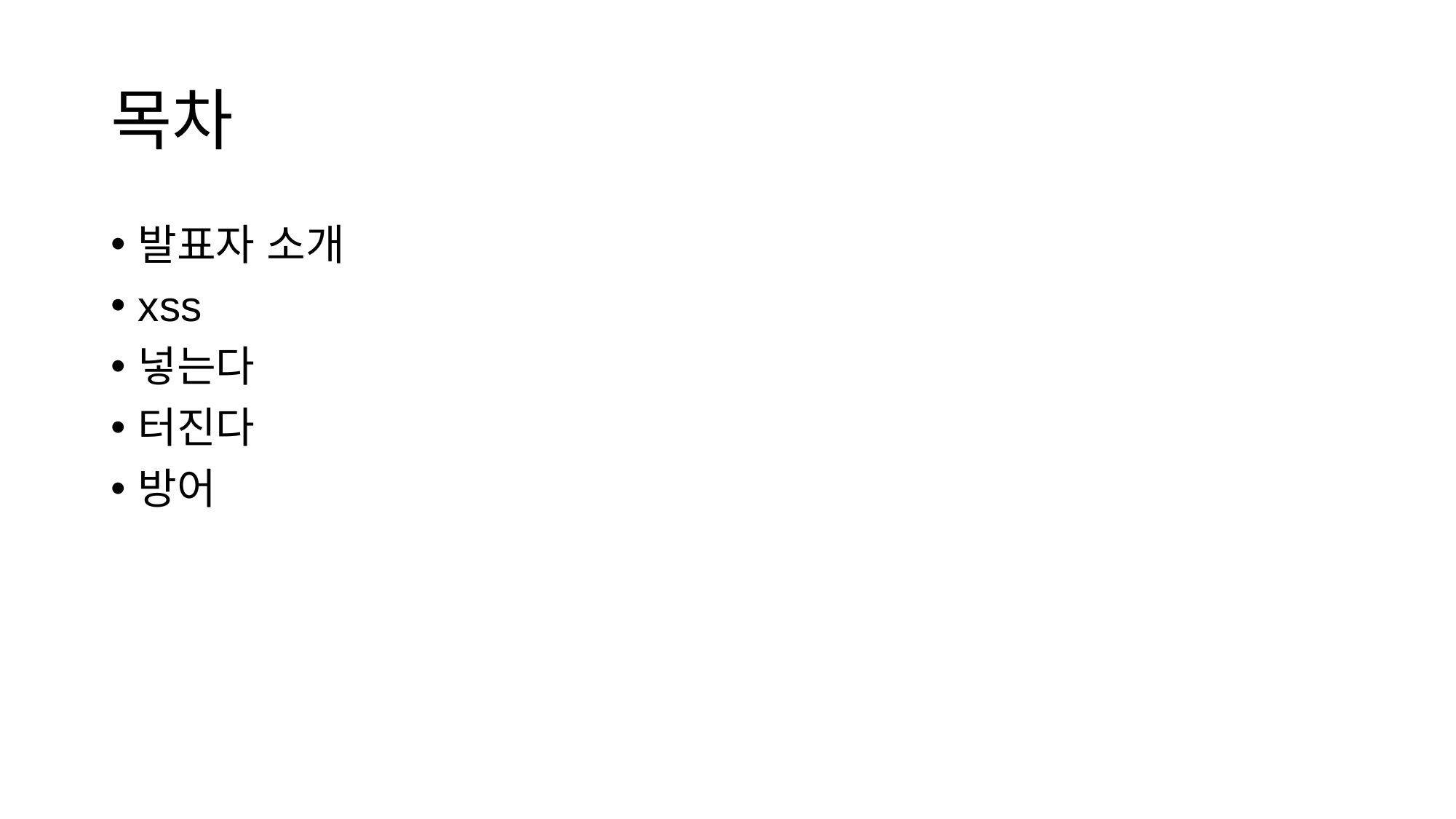

# 목차
발표자 소개
xss
넣는다
터진다
방어